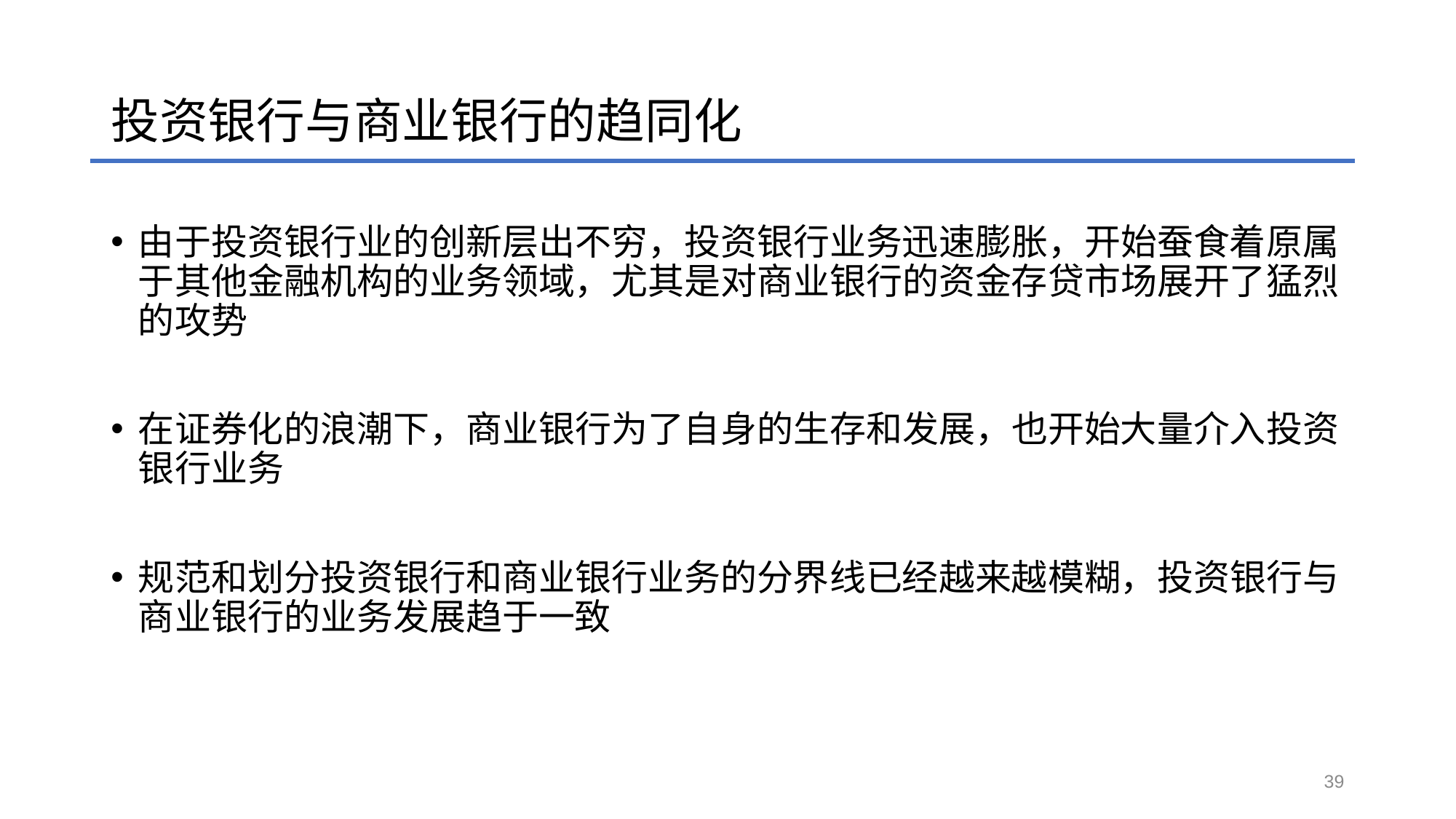

# 投资银行与商业银行的趋同化
由于投资银行业的创新层出不穷，投资银行业务迅速膨胀，开始蚕食着原属于其他金融机构的业务领域，尤其是对商业银行的资金存贷市场展开了猛烈的攻势

在证券化的浪潮下，商业银行为了自身的生存和发展，也开始大量介入投资银行业务

规范和划分投资银行和商业银行业务的分界线已经越来越模糊，投资银行与商业银行的业务发展趋于一致
39